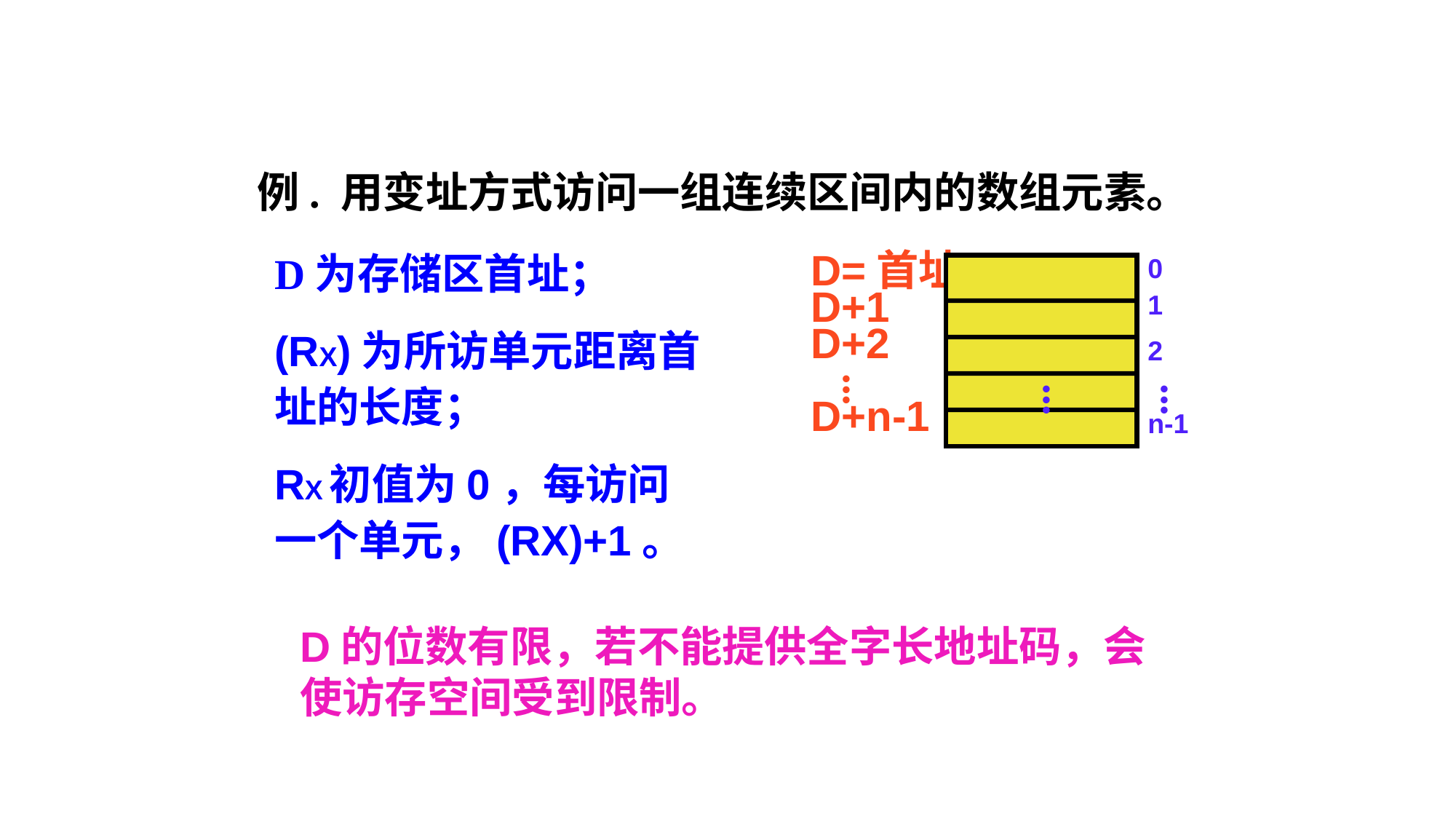

例. 用变址方式访问一组连续区间内的数组元素。
D为存储区首址；
(RX)为所访单元距离首址的长度；
RX初值为0，每访问一个单元，(RX)+1。

0

1

2

...
...
n-1

D=首址
D+1
D+2
 ...
D+n-1
D的位数有限，若不能提供全字长地址码，会使访存空间受到限制。